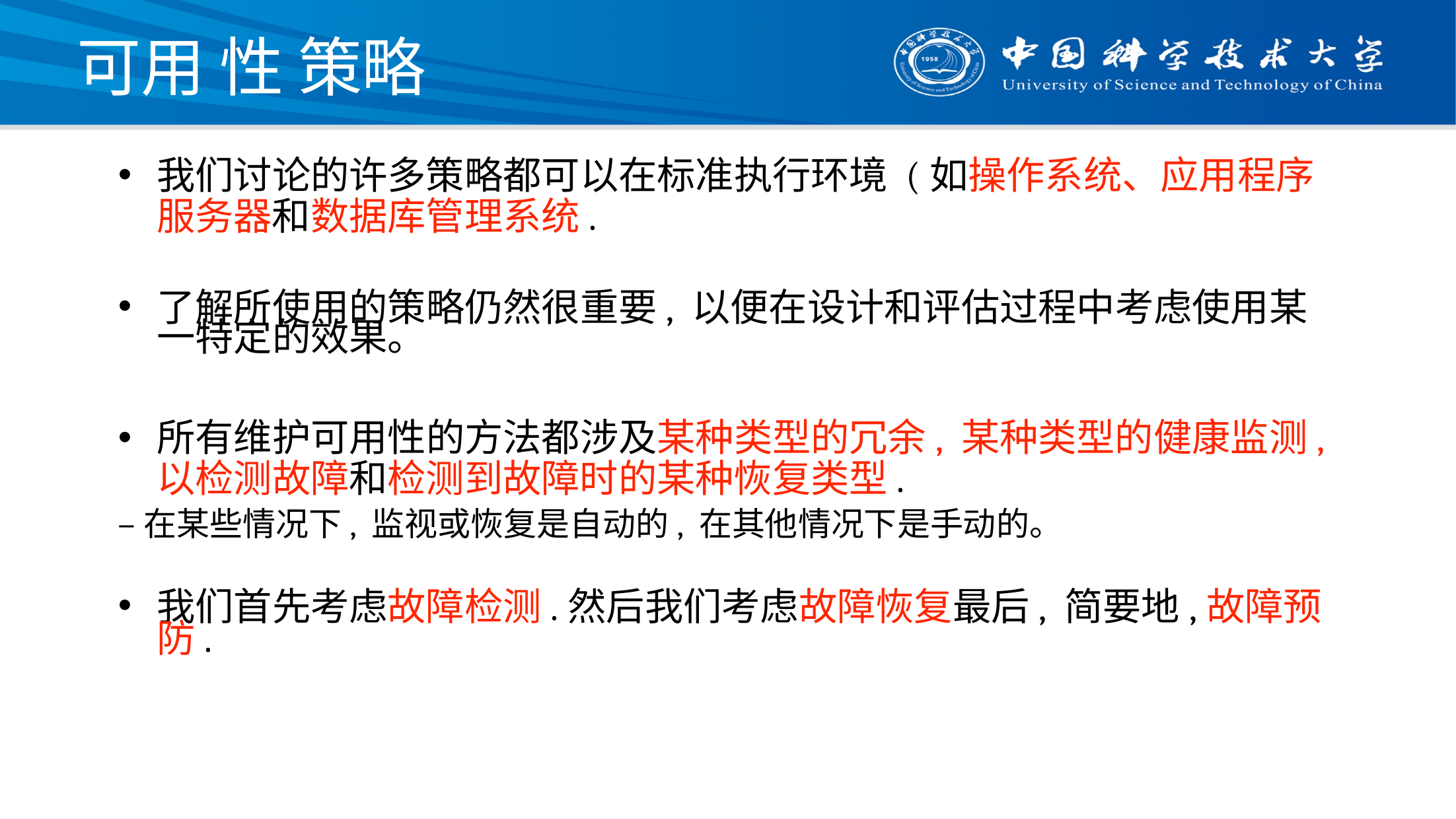

# 可用 性 策略
我们讨论的许多策略都可以在标准执行环境 (如操作系统、应用程序服务器和数据库管理系统.

了解所使用的策略仍然很重要, 以便在设计和评估过程中考虑使用某一特定的效果。

所有维护可用性的方法都涉及某种类型的冗余, 某种类型的健康监测, 以检测故障和检测到故障时的某种恢复类型.
–在某些情况下, 监视或恢复是自动的, 在其他情况下是手动的。

我们首先考虑故障检测.然后我们考虑故障恢复最后, 简要地,故障预防.
19